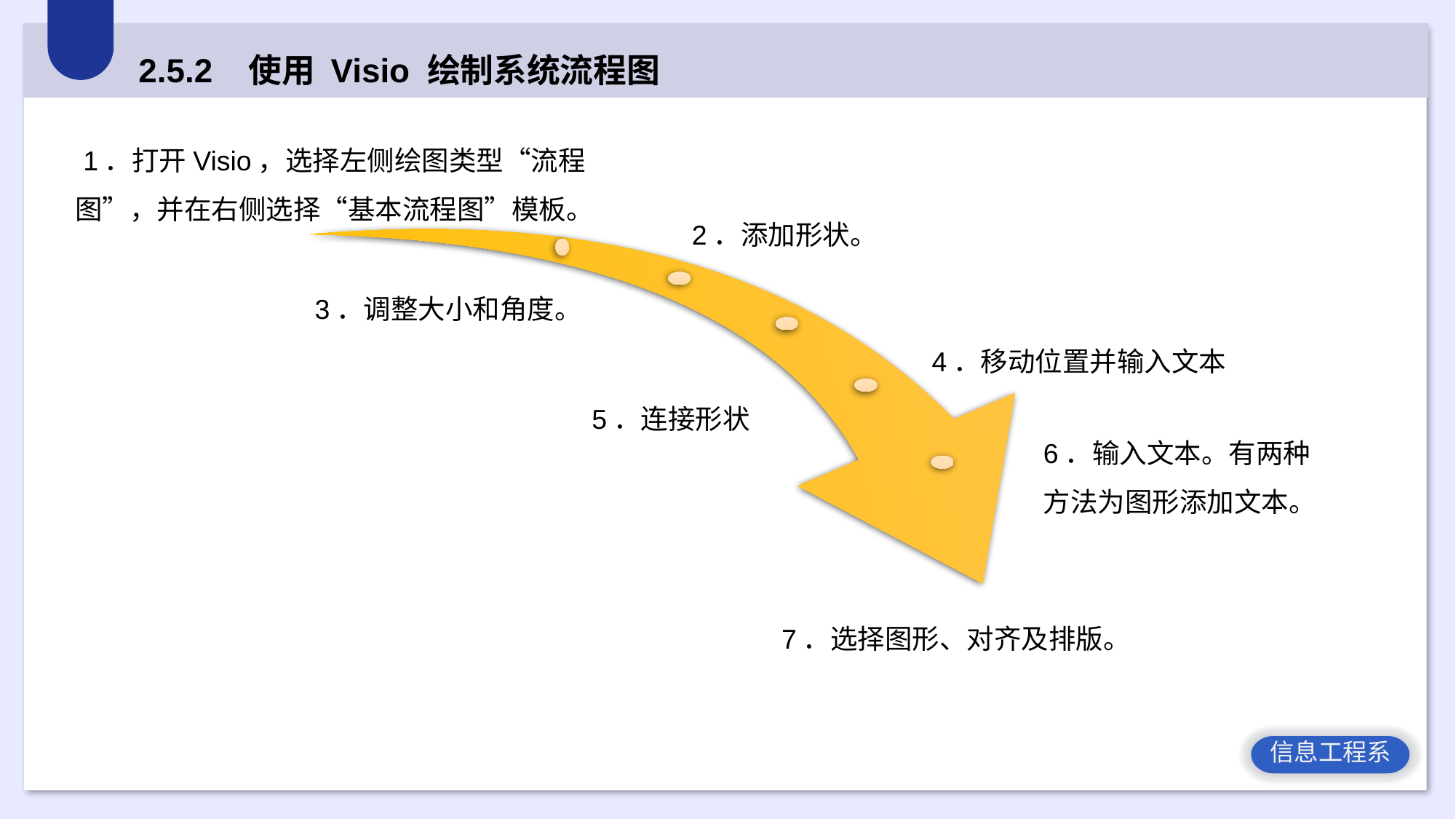

2.5.2   使用 Visio 绘制系统流程图
1．打开Visio，选择左侧绘图类型“流程图”，并在右侧选择“基本流程图”模板。
2．添加形状。

3．调整大小和角度。

4．移动位置并输入文本

5．连接形状

6．输入文本。有两种方法为图形添加文本。

7．选择图形、对齐及排版。